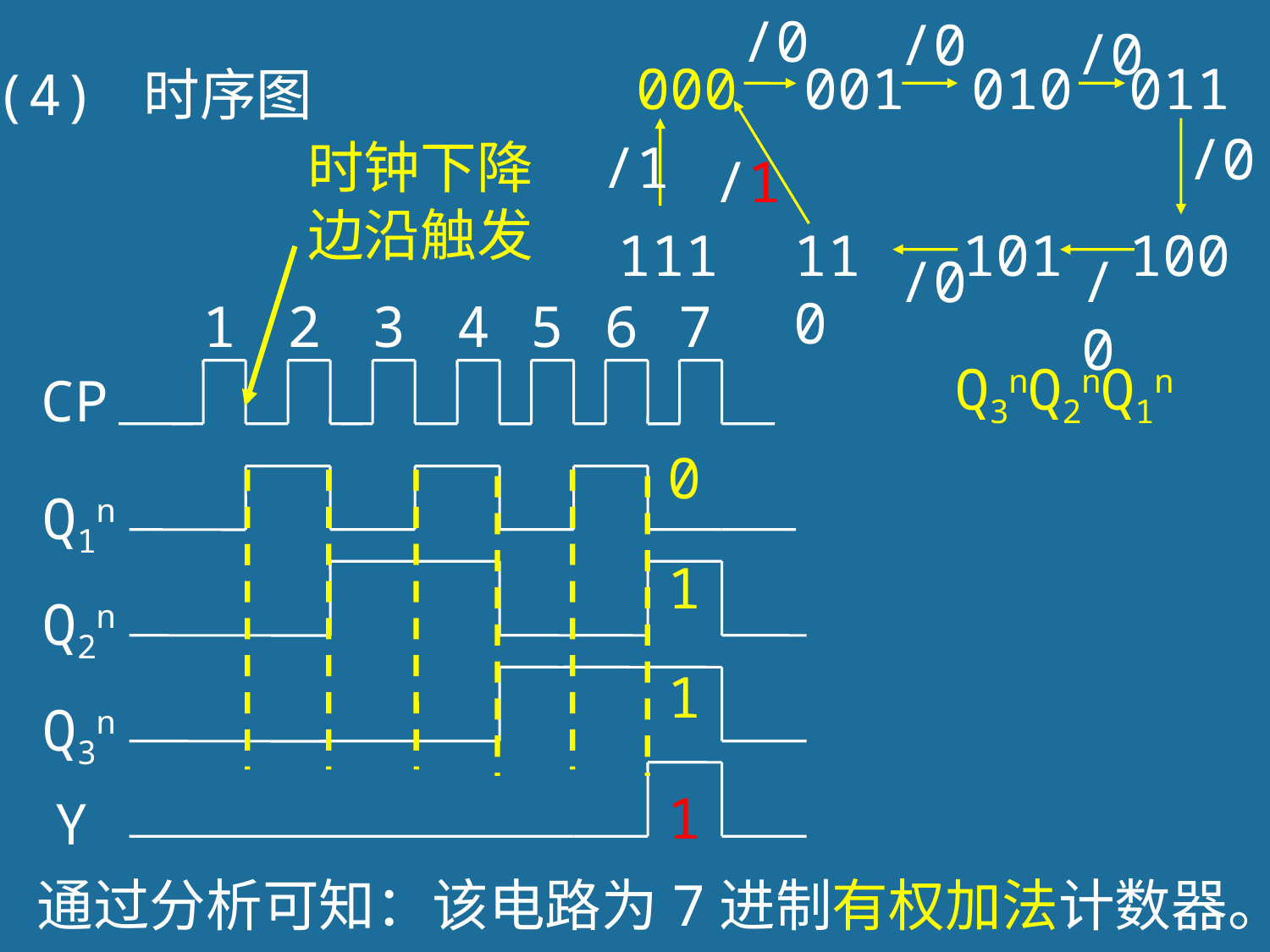

/0

/0

/0

000
001
010
011

/1
/0

/1
111
110
101
100
/0

/0

(4) 时序图
时钟下降边沿触发

1
2
3
4
5
6
7
Q3nQ2nQ1n
CP

0

Q1n

Q2n

Q3n

Y

1
1
1
通过分析可知：该电路为7进制有权加法计数器。
27